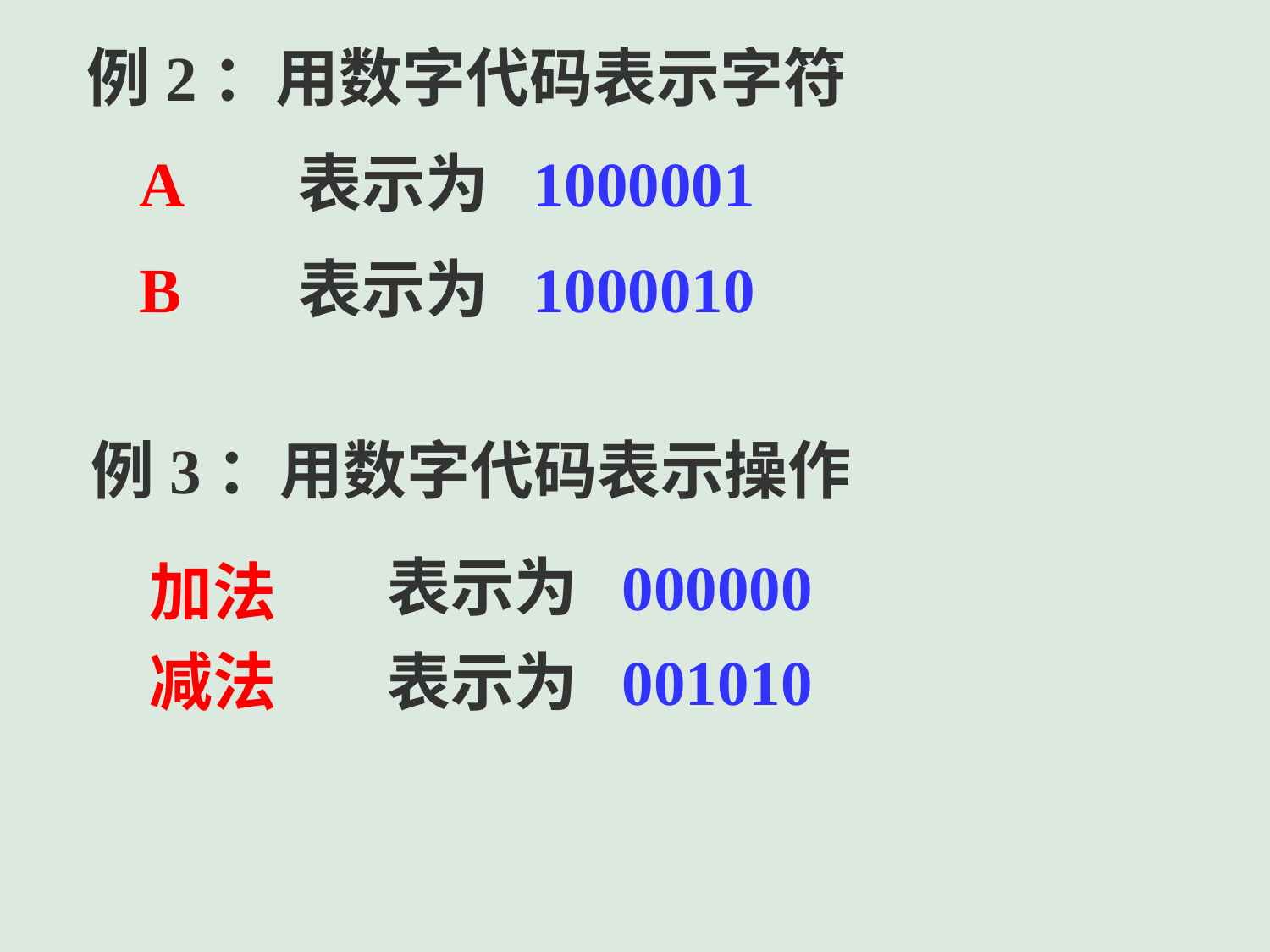

例2：用数字代码表示字符
A
表示为  1000001
B
表示为  1000010
例3：用数字代码表示操作
表示为  000000
加法
减法
表示为  001010
9